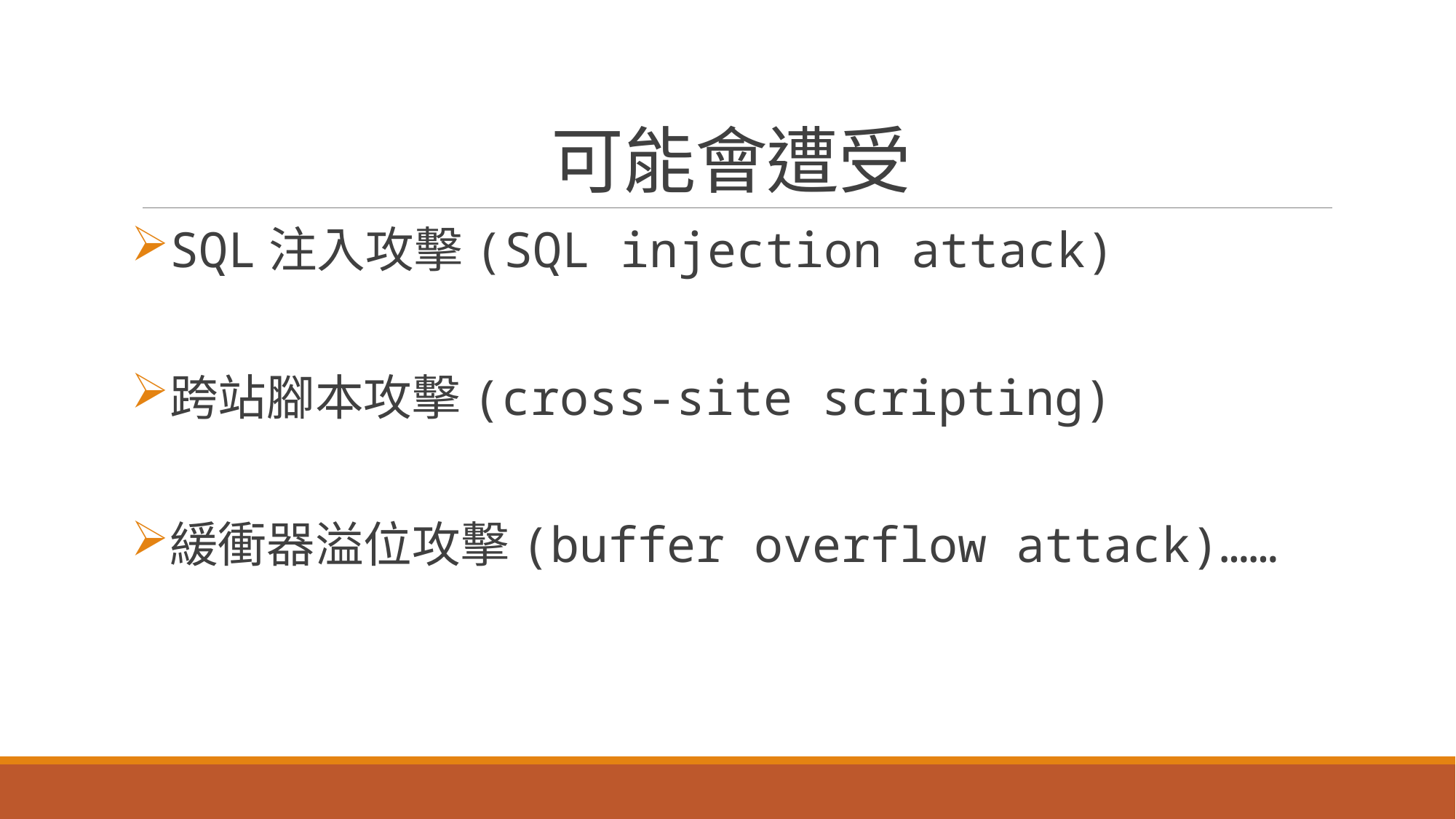

# 可能會遭受
SQL注入攻擊(SQL injection attack)

跨站腳本攻擊(cross-site scripting)

緩衝器溢位攻擊(buffer overflow attack)……